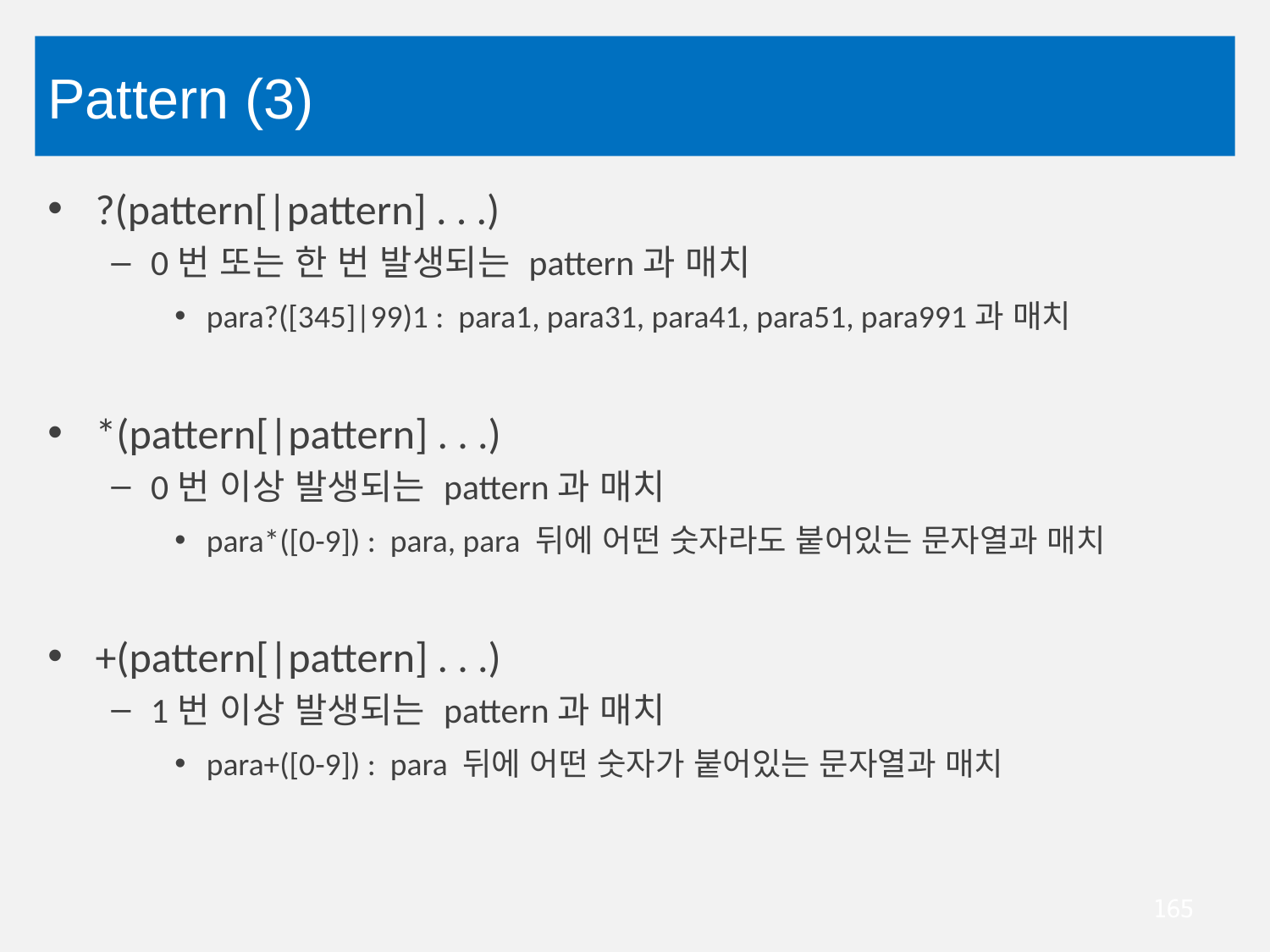

# Pattern (3)
?(pattern[|pattern] . . .)
0번 또는 한 번 발생되는 pattern과 매치
para?([345]|99)1 :  para1, para31, para41, para51, para991과 매치

*(pattern[|pattern] . . .)
0번 이상 발생되는 pattern과 매치
para*([0-9]) :  para, para 뒤에 어떤 숫자라도 붙어있는 문자열과 매치

+(pattern[|pattern] . . .)
1번 이상 발생되는 pattern과 매치
para+([0-9]) :  para 뒤에 어떤 숫자가 붙어있는 문자열과 매치
165